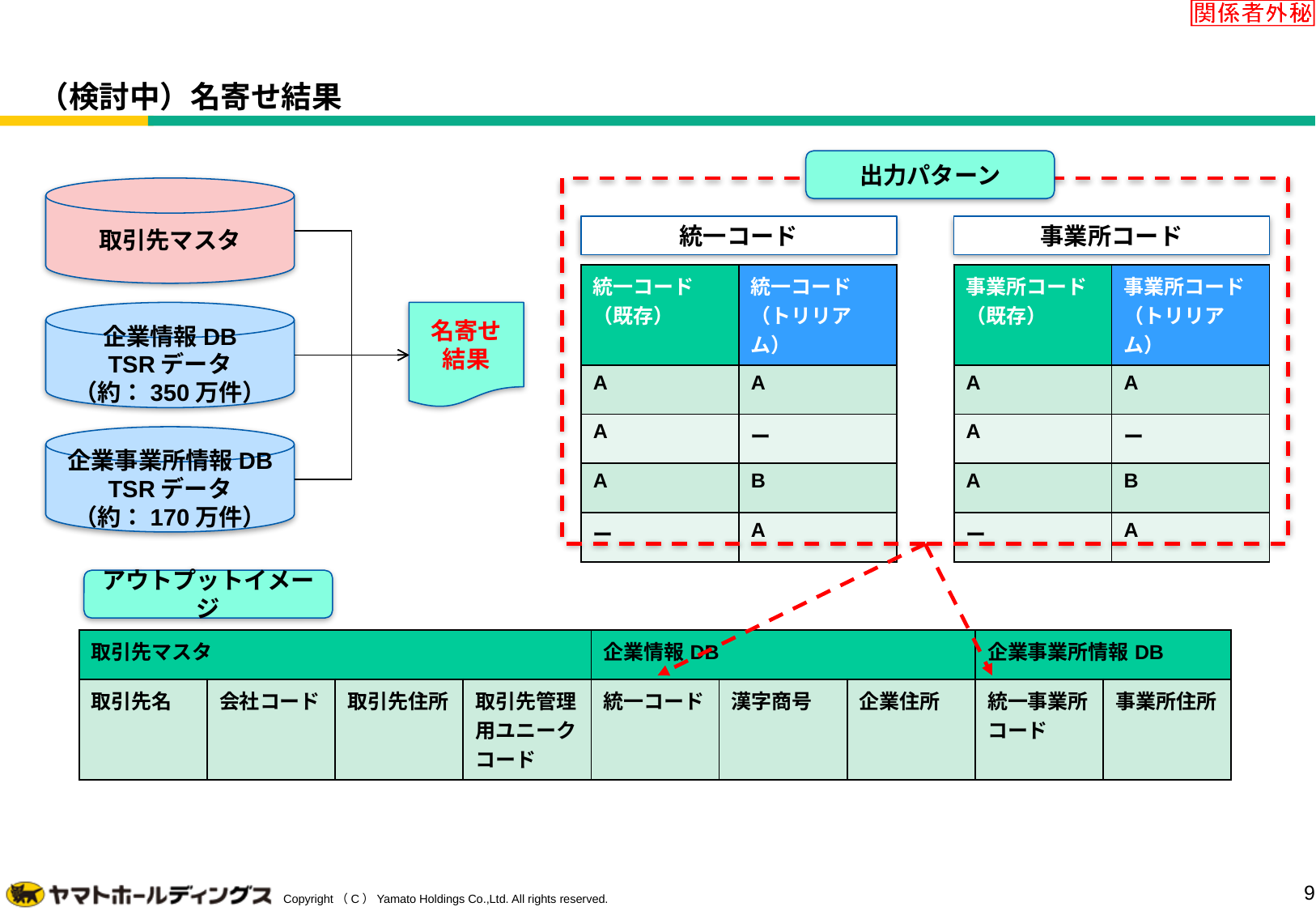

#
（検討中）名寄せ結果

出力パターン
取引先マスタ

統一コード
事業所コード
| 統一コード （既存） | 統一コード （トリリアム） |
| --- | --- |
| A | A |
| A | ー |
| A | B |
| ー | A |
| 事業所コード （既存） | 事業所コード （トリリアム） |
| --- | --- |
| A | A |
| A | ー |
| A | B |
| ー | A |
企業情報DB
TSRデータ
（約：350万件）
名寄せ
結果
企業事業所情報DB
TSRデータ
（約：170万件）
アウトプットイメージ
| 取引先マスタ |  |  |  | 企業情報DB |  |  | 企業事業所情報DB |  |
| --- | --- | --- | --- | --- | --- | --- | --- | --- |
| 取引先名 | 会社コード | 取引先住所 | 取引先管理用ユニークコード | 統一コード | 漢字商号 | 企業住所 | 統一事業所コード | 事業所住所 |